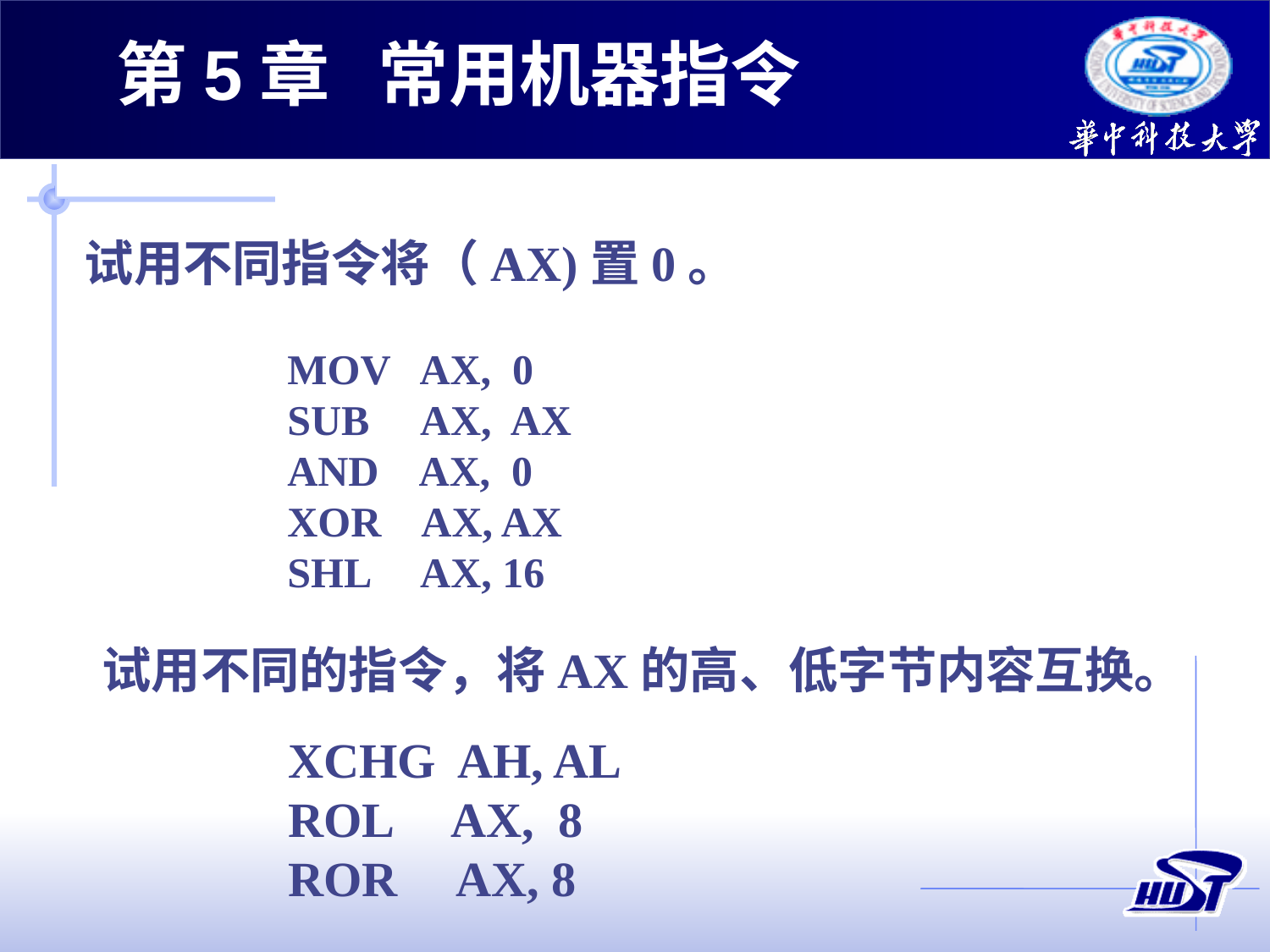

第5章   常用机器指令

试用不同指令将（AX)置0。
MOV   AX,  0
SUB     AX,  AX
AND    AX,  0
XOR    AX, AX
SHL     AX, 16
试用不同的指令，将AX的高、低字节内容互换。
XCHG  AH, AL
ROL     AX,  8
ROR     AX, 8